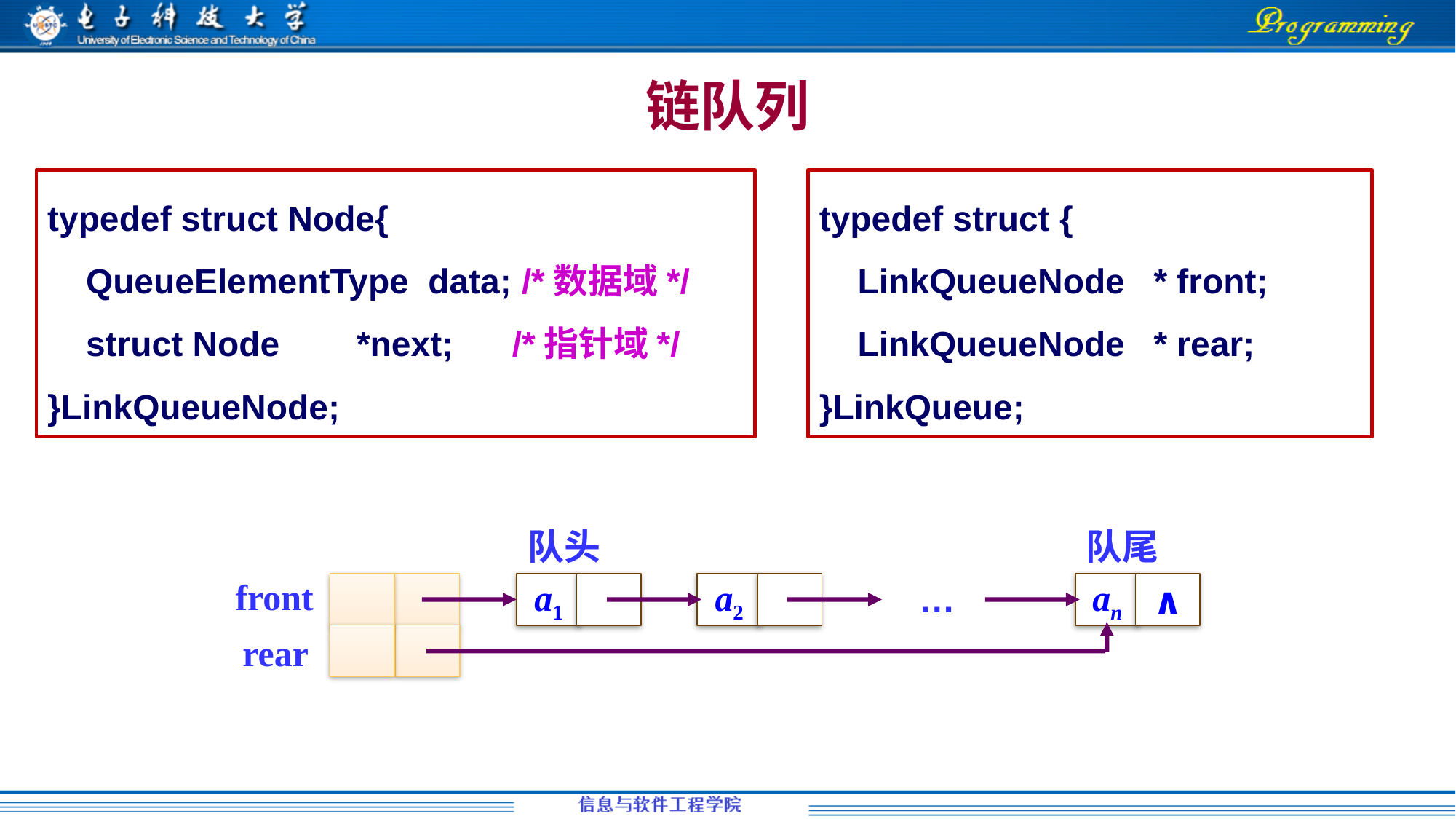

# 链队列
typedef struct {
    LinkQueueNode   * front;
    LinkQueueNode   * rear;
}LinkQueue;
typedef struct Node{
    QueueElementType  data; /*数据域*/
    struct Node        *next;      /*指针域*/
}LinkQueueNode;
队头
队尾
front
…

a1

a2

an
∧

rear